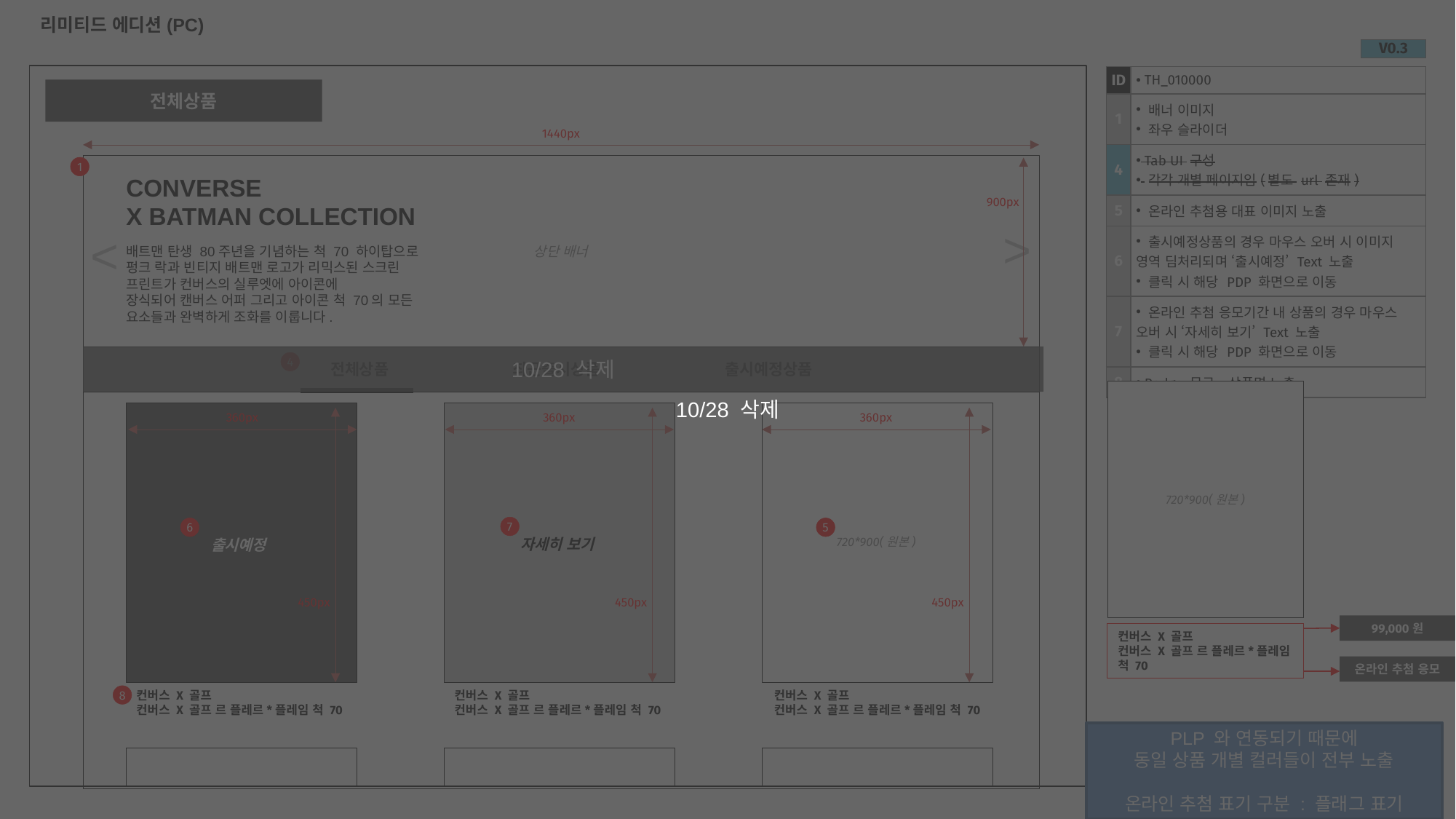

10/28 삭제
# 리미티드 에디션(PC)
| V0.3 |
| --- |

| ID | TH\_010000 |
| --- | --- |
| 1 | 배너 이미지 좌우 슬라이더 |
| 4 | Tab UI 구성 각각 개별 페이지임(별도 url 존재) |
| 5 | 온라인 추첨용 대표 이미지 노출 |
| 6 | 출시예정상품의 경우 마우스 오버 시 이미지 영역 딤처리되며 ‘출시예정’ Text 노출 클릭 시 해당 PDP 화면으로 이동 |
| 7 | 온라인 추첨 응모기간 내 상품의 경우 마우스 오버 시 ‘자세히 보기’ Text 노출 클릭 시 해당 PDP 화면으로 이동 |
| 8 | Badge 문구, 상품명 노출 |
전체상품
1440px
상단 배너
1
CONVERSE
X BATMAN COLLECTION
900px
<
<
배트맨 탄생 80주년을 기념하는 척 70 하이탑으로 펑크 락과 빈티지 배트맨 로고가 리믹스된 스크린 프린트가 컨버스의 실루엣에 아이콘에
장식되어 캔버스 어퍼 그리고 아이콘 척 70의 모든 요소들과 완벽하게 조화를 이룹니다.
10/28 삭제

4
전체상품
최근출시상품
출시예정상품

360px
360px
360px
720*900(원본)
7
6
5
자세히 보기
720*900(원본)
출시예정
450px
450px
450px
99,000원
컨버스 X 골프
컨버스 X 골프 르 플레르*플레임 척 70
온라인 추첨 응모
컨버스 X 골프
컨버스 X 골프 르 플레르*플레임 척 70
컨버스 X 골프
컨버스 X 골프 르 플레르*플레임 척 70
컨버스 X 골프
컨버스 X 골프 르 플레르*플레임 척 70
8
PLP 와 연동되기 때문에
동일 상품 개별 컬러들이 전부 노출

온라인 추첨 표기 구분 : 플래그 표기